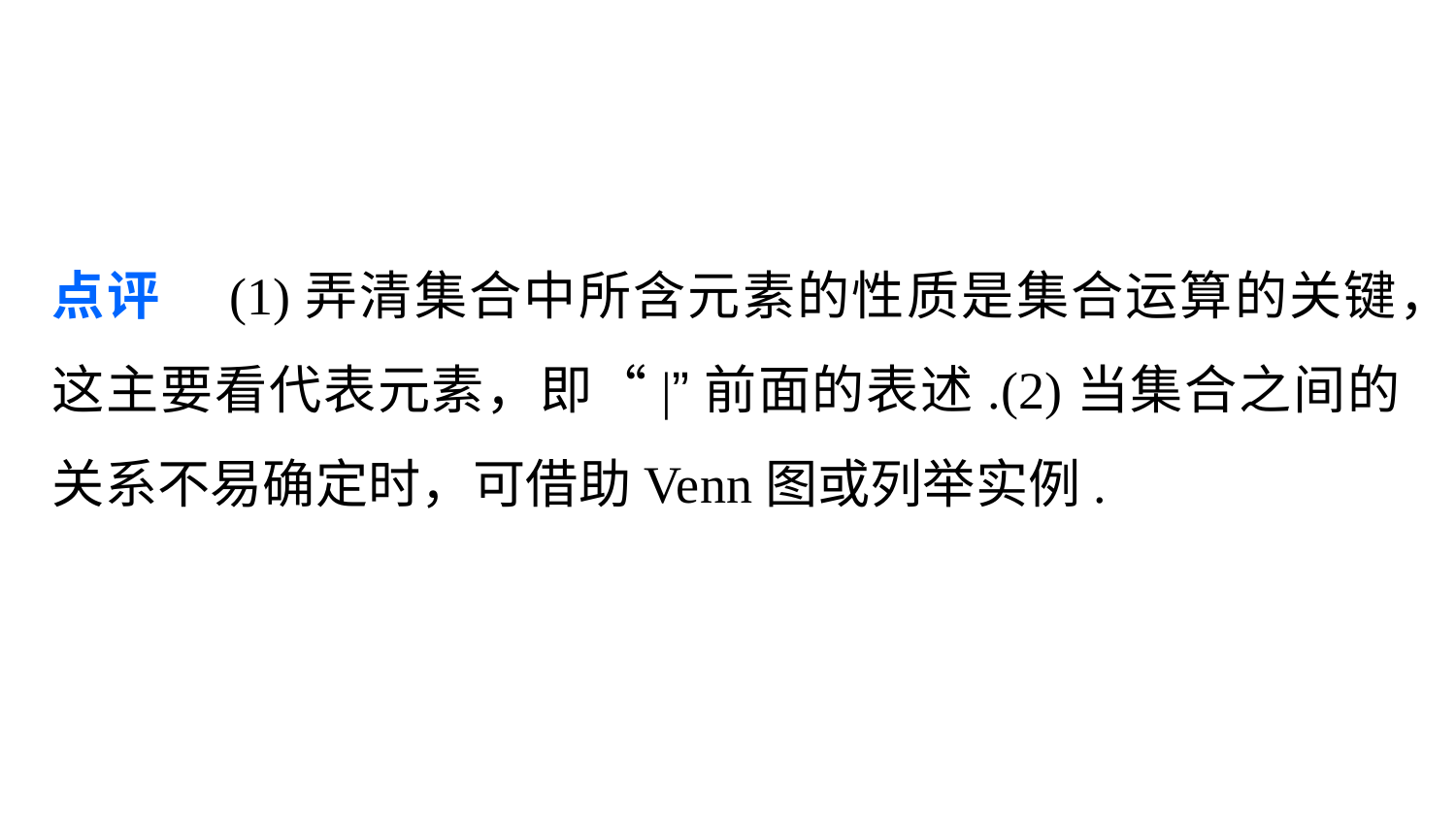

点评　(1)弄清集合中所含元素的性质是集合运算的关键，这主要看代表元素，即“|”前面的表述.(2)当集合之间的关系不易确定时，可借助Venn图或列举实例.